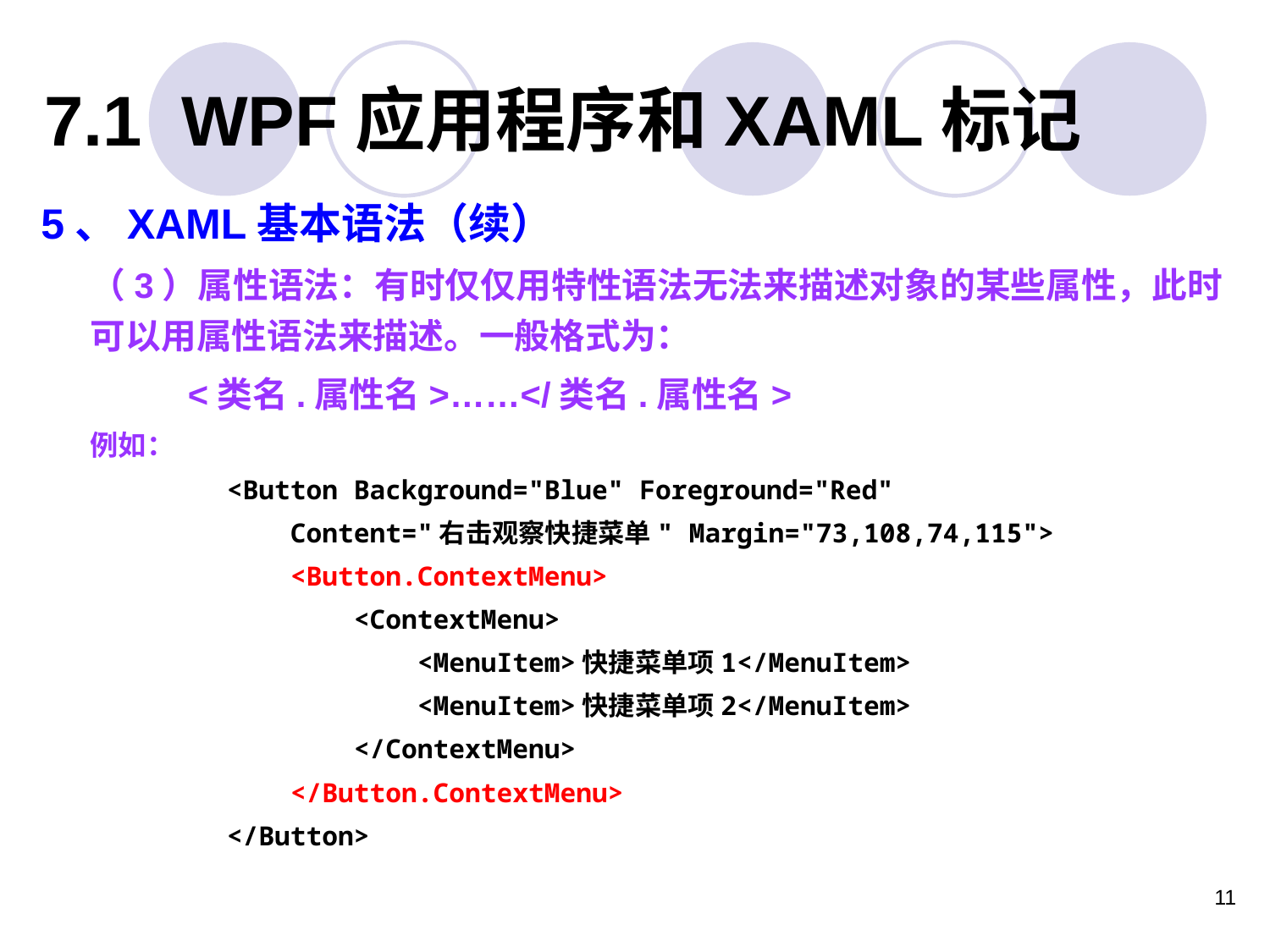

7.1  WPF应用程序和XAML标记
5、XAML基本语法（续）
（3）属性语法：有时仅仅用特性语法无法来描述对象的某些属性，此时可以用属性语法来描述。一般格式为：
          <类名.属性名>……</类名.属性名>
例如：
<Button Background="Blue" Foreground="Red"
    Content="右击观察快捷菜单" Margin="73,108,74,115">
    <Button.ContextMenu>
        <ContextMenu>
            <MenuItem>快捷菜单项1</MenuItem>
            <MenuItem>快捷菜单项2</MenuItem>
        </ContextMenu>
    </Button.ContextMenu>
</Button>
11